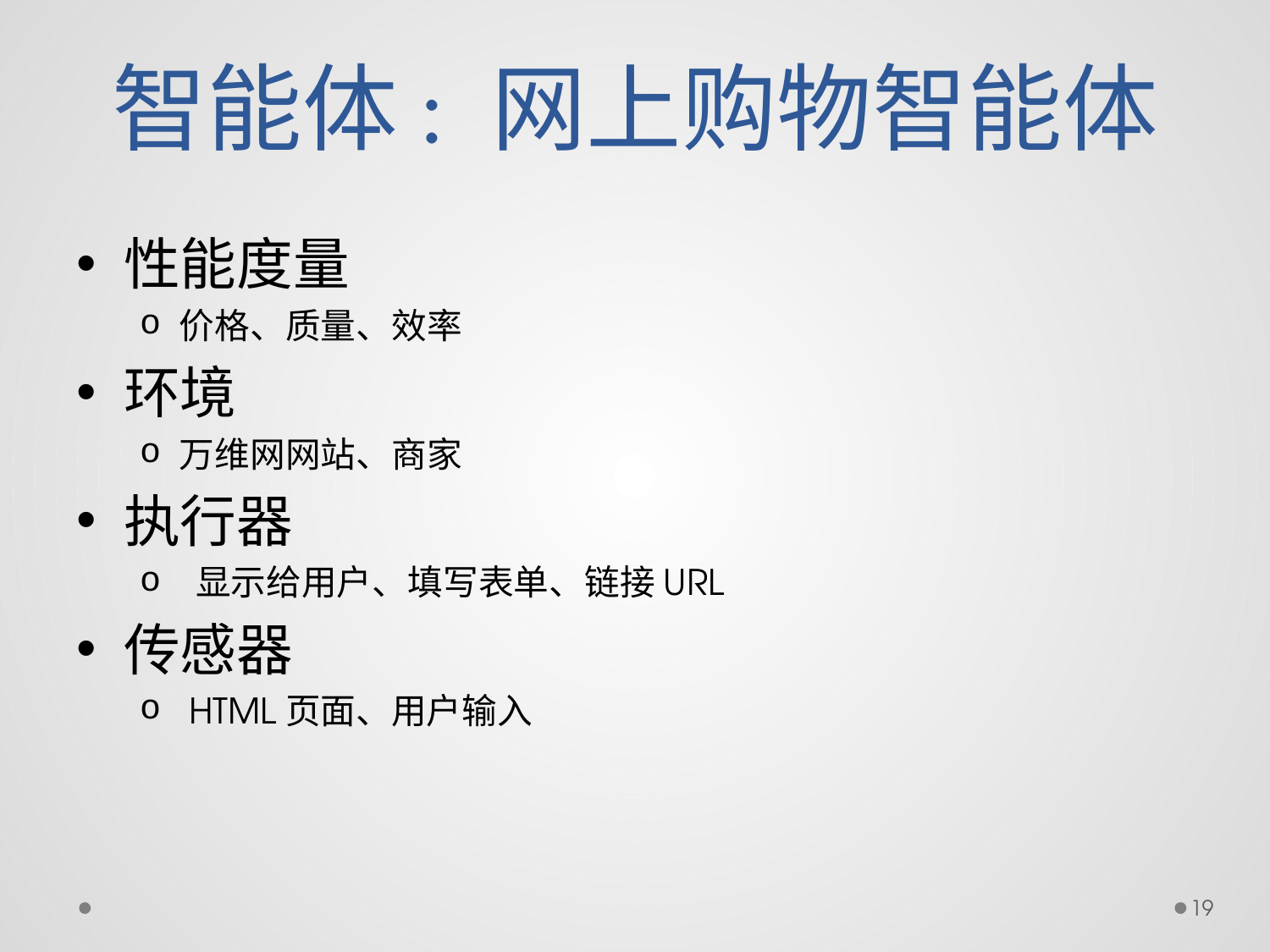

# 智能体: 网上购物智能体
性能度量
价格、质量、效率
环境
万维网网站、商家
执行器
 显示给用户、填写表单、链接URL
传感器
 HTML页面、用户输入
19